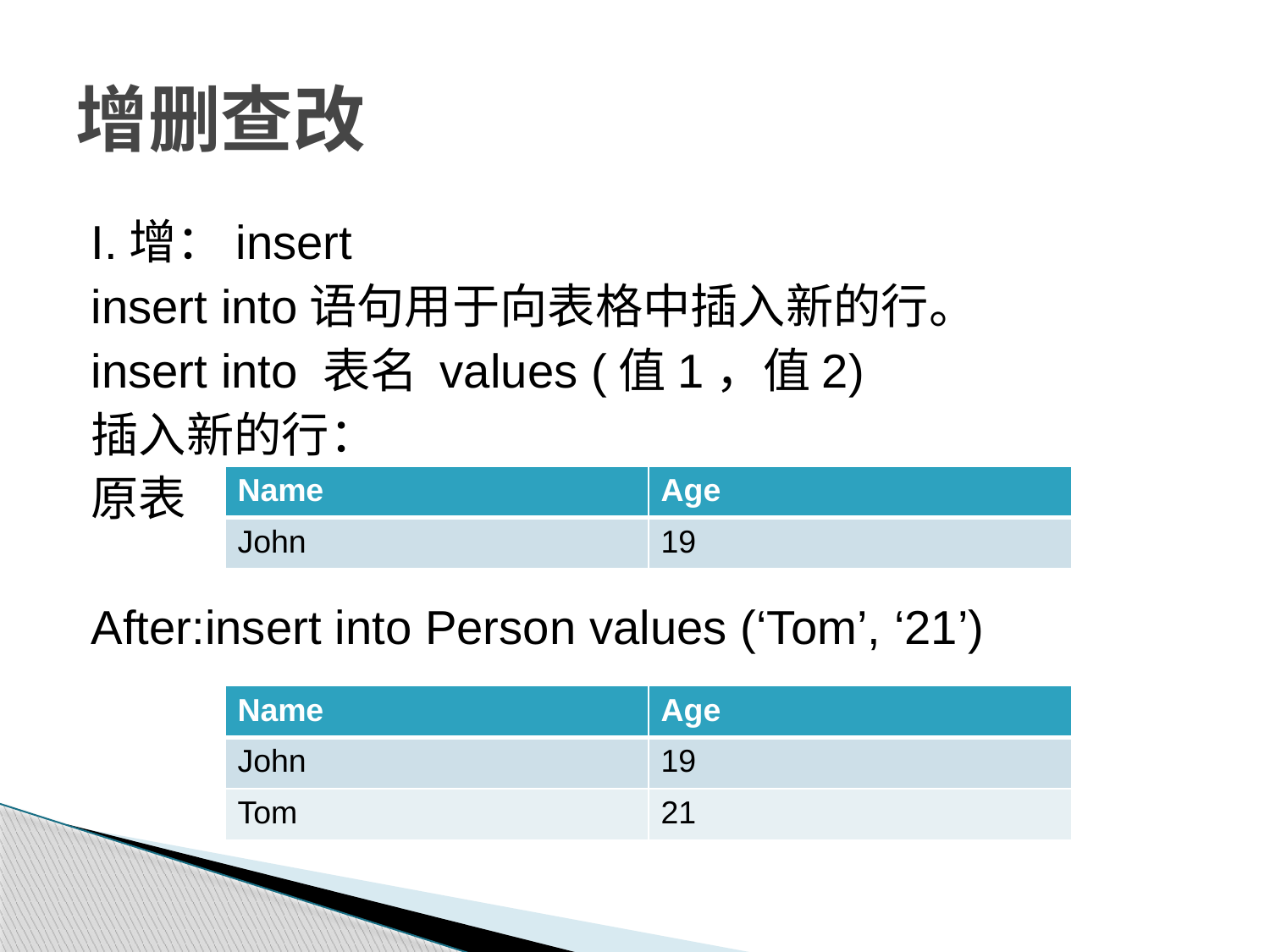

# 增删查改
I.增：insert
insert into语句用于向表格中插入新的行。
insert into 表名 values (值1，值2)
插入新的行：
原表

After:insert into Person values (‘Tom’, ‘21’)
| Name | Age |
| --- | --- |
| John | 19 |
| Name | Age |
| --- | --- |
| John | 19 |
| Tom | 21 |